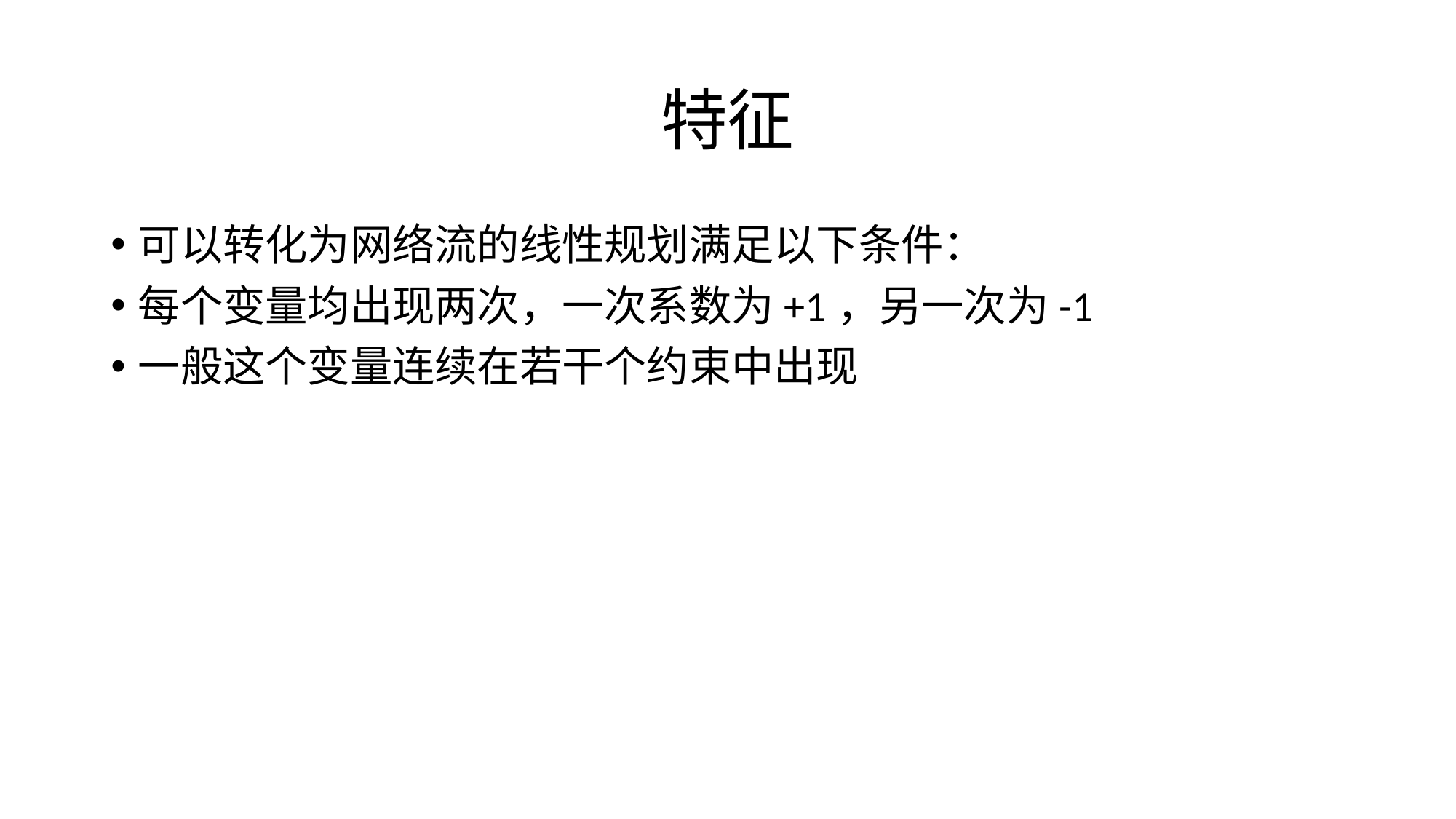

# 特征
可以转化为网络流的线性规划满足以下条件：
每个变量均出现两次，一次系数为+1，另一次为-1
一般这个变量连续在若干个约束中出现